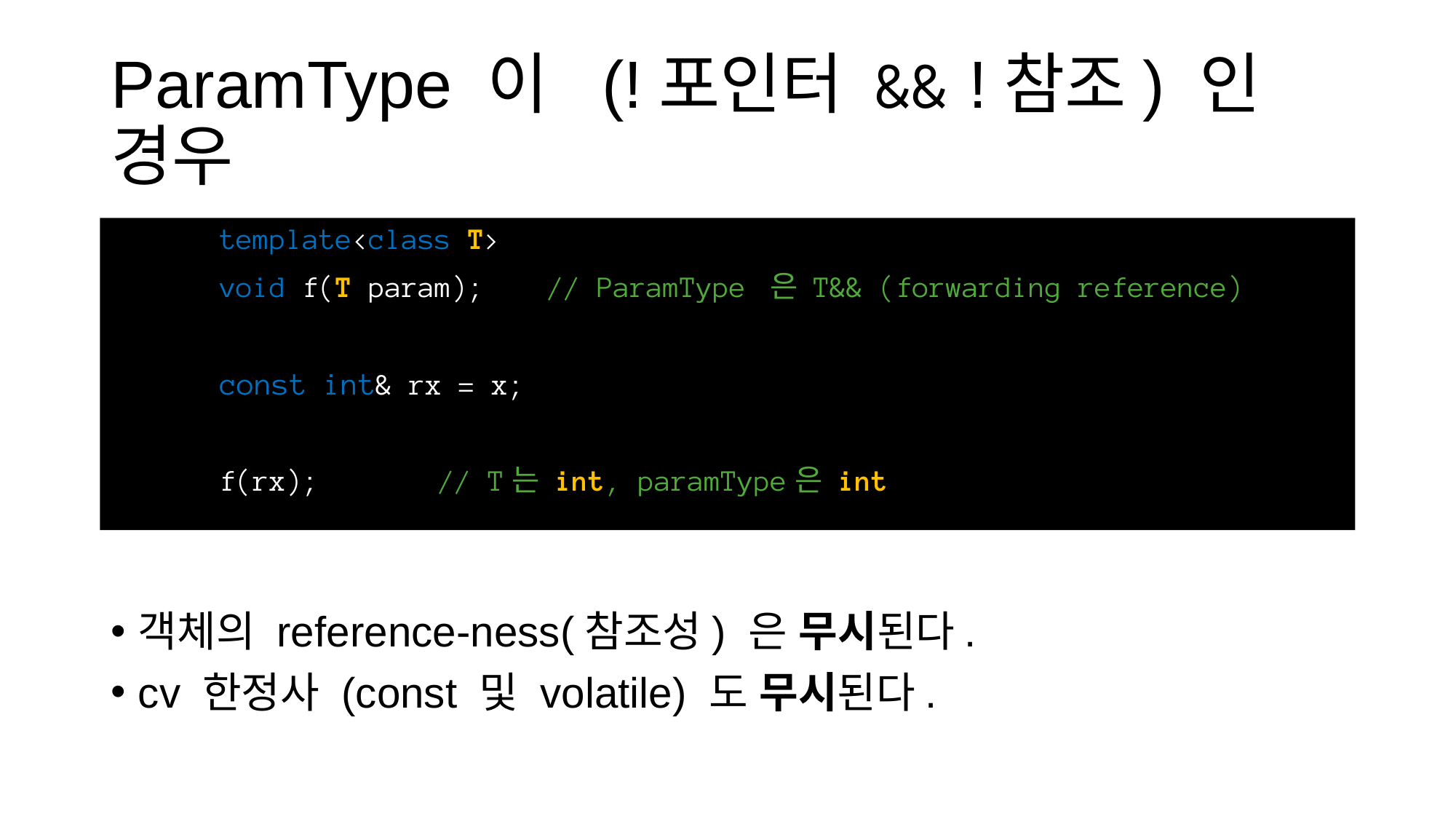

# ParamType 이  (!포인터 && !참조) 인 경우
포인터도 아니고 참조도 아니다 = Pass By Value

	template<class T>
	void f(T param);	// ParamType 은 T&& (forwarding reference)

	const int& rx = x;

	f(rx);		// T는 int, paramType은 int
객체의 reference-ness(참조성) 은 무시된다.
cv 한정사 (const 및 volatile) 도 무시된다.